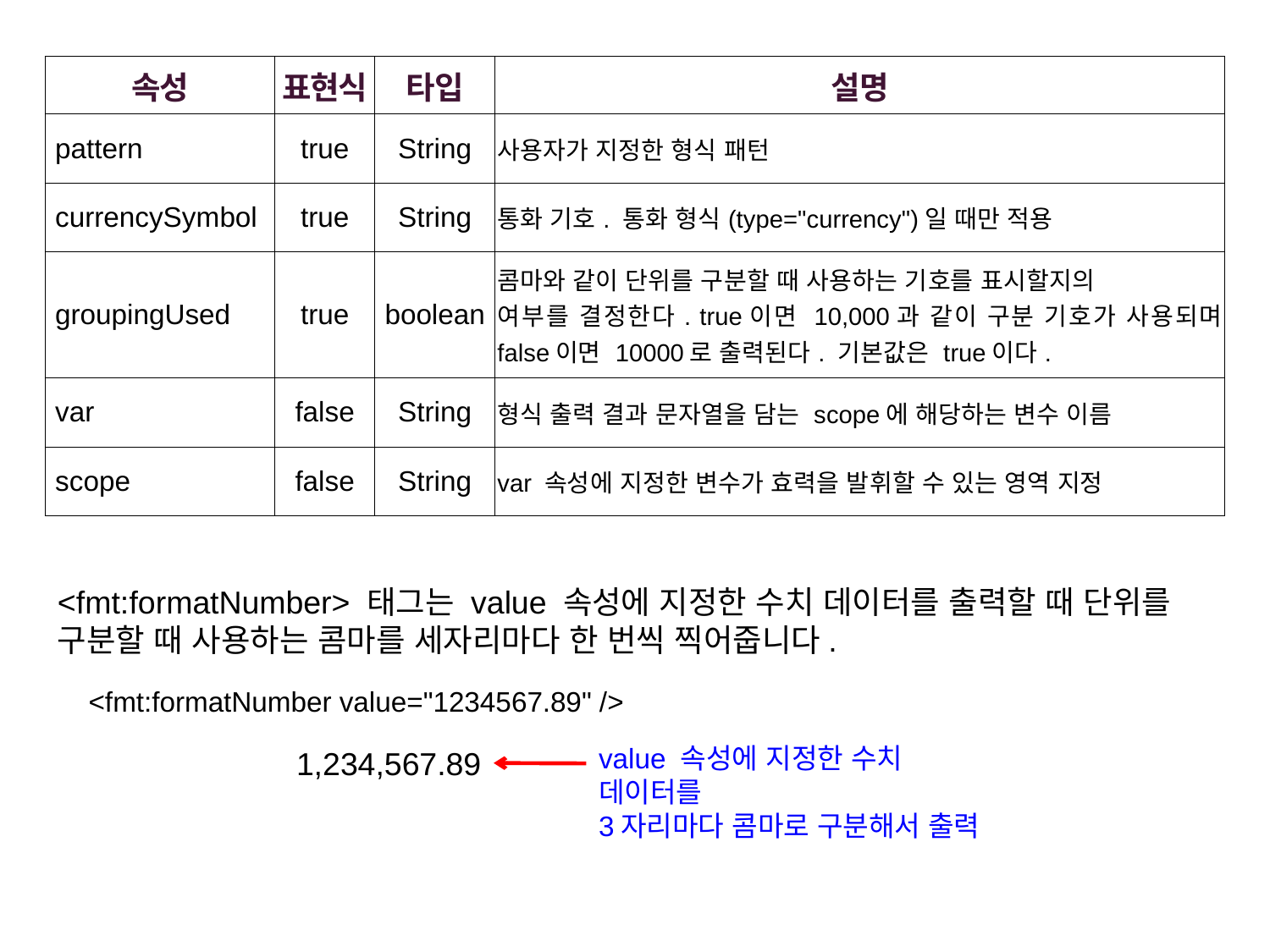

| 속성 | 표현식 | 타입 | 설명 |
| --- | --- | --- | --- |
| pattern | true | String | 사용자가 지정한 형식 패턴 |
| currencySymbol | true | String | 통화 기호. 통화 형식(type="currency")일 때만 적용 |
| groupingUsed | true | boolean | 콤마와 같이 단위를 구분할 때 사용하는 기호를 표시할지의 여부를 결정한다. true이면 10,000과 같이 구분 기호가 사용되며 false이면 10000로 출력된다. 기본값은 true이다. |
| var | false | String | 형식 출력 결과 문자열을 담는 scope에 해당하는 변수 이름 |
| scope | false | String | var 속성에 지정한 변수가 효력을 발휘할 수 있는 영역 지정 |
<fmt:formatNumber> 태그는 value 속성에 지정한 수치 데이터를 출력할 때 단위를 구분할 때 사용하는 콤마를 세자리마다 한 번씩 찍어줍니다.
<fmt:formatNumber value="1234567.89" />
value 속성에 지정한 수치 데이터를
3자리마다 콤마로 구분해서 출력
1,234,567.89